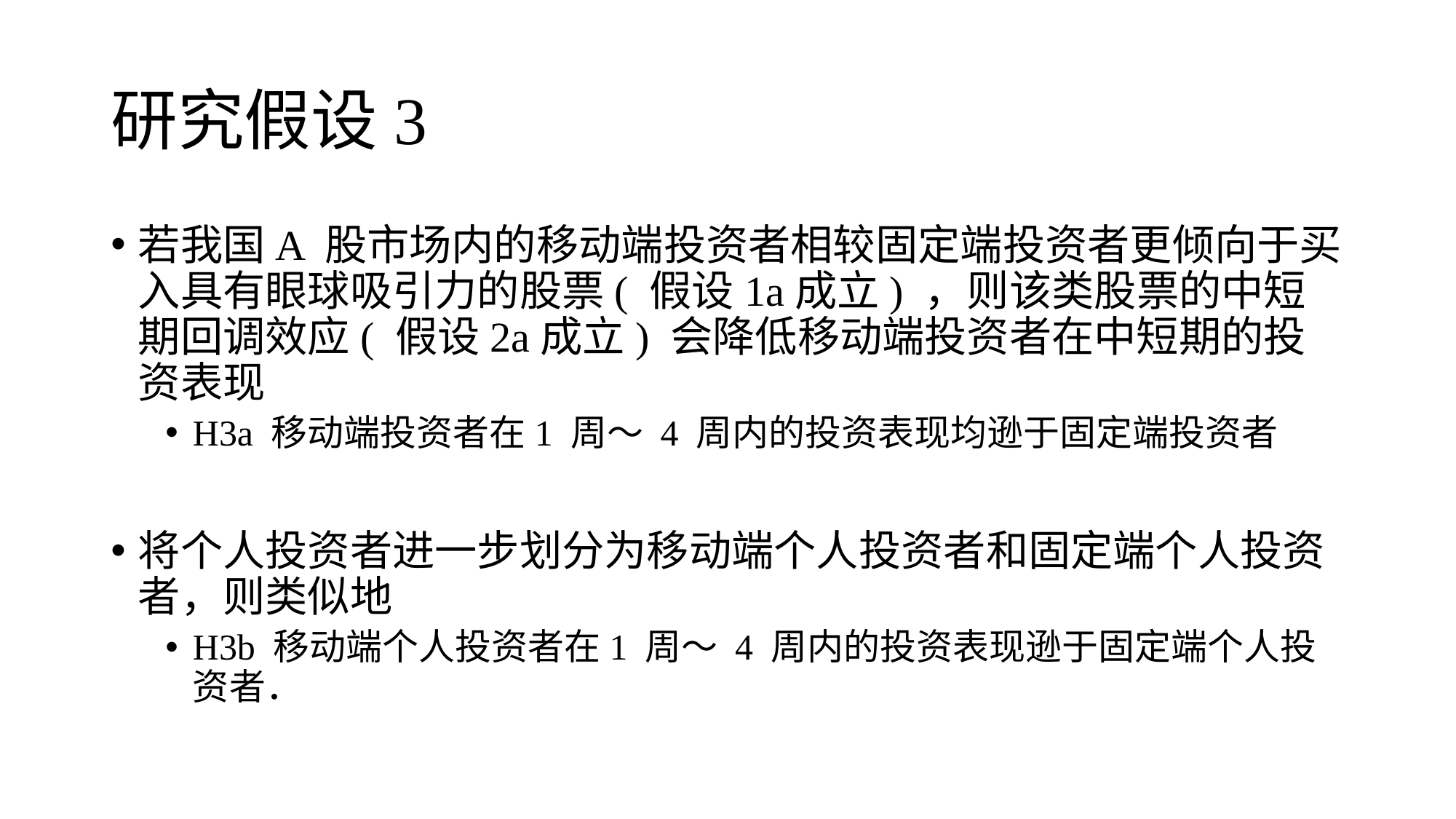

# 研究假设3
若我国A 股市场内的移动端投资者相较固定端投资者更倾向于买入具有眼球吸引力的股票( 假设1a成立) ，则该类股票的中短期回调效应( 假设2a成立) 会降低移动端投资者在中短期的投资表现
H3a 移动端投资者在1 周～ 4 周内的投资表现均逊于固定端投资者

将个人投资者进一步划分为移动端个人投资者和固定端个人投资者，则类似地
H3b 移动端个人投资者在1 周～ 4 周内的投资表现逊于固定端个人投资者．